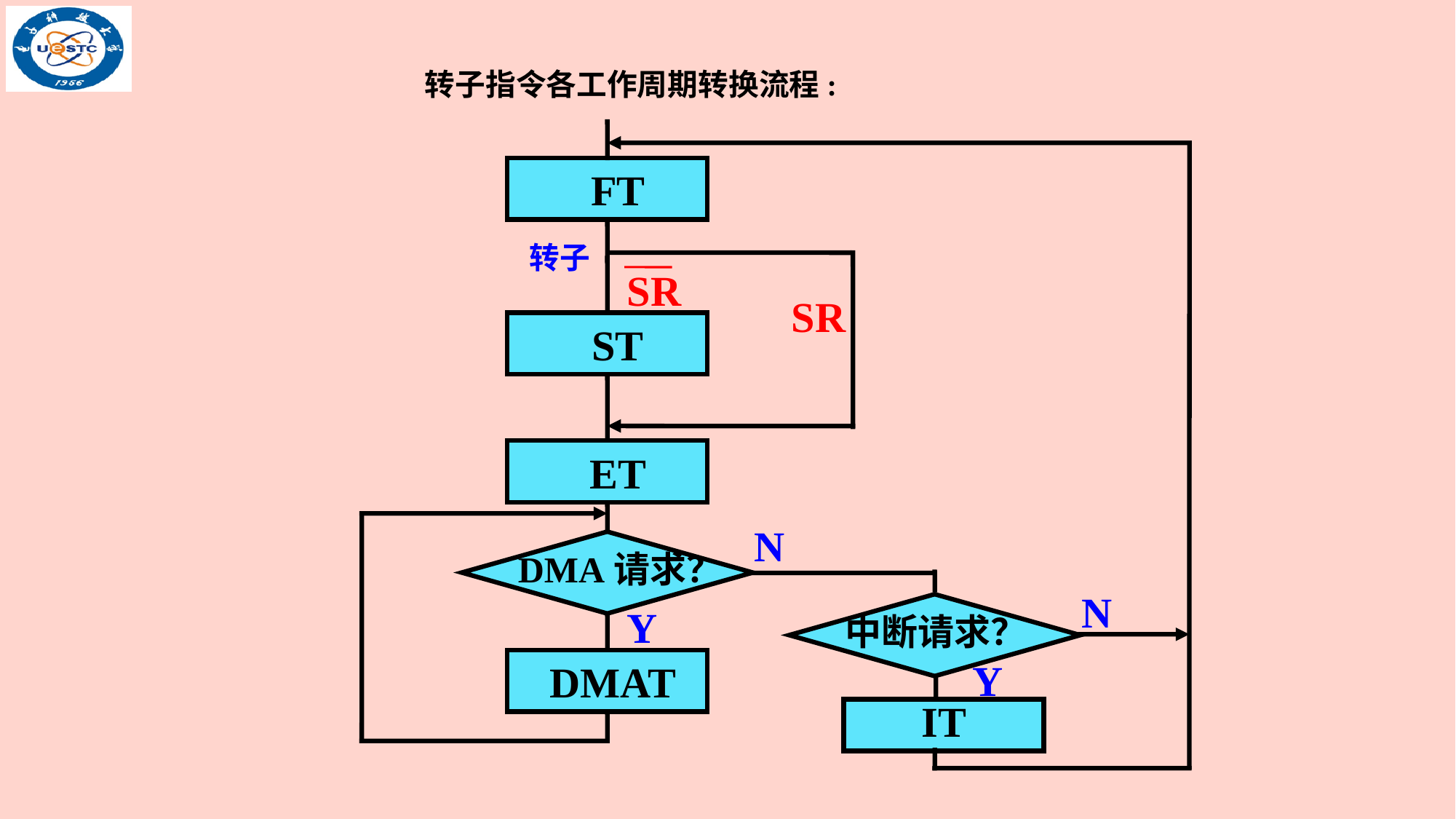

转子指令各工作周期转换流程:

  FT

转子

SR

SR
  ST

  ET

N

DMA请求？

N

中断请求？
Y

Y
 DMAT

IT